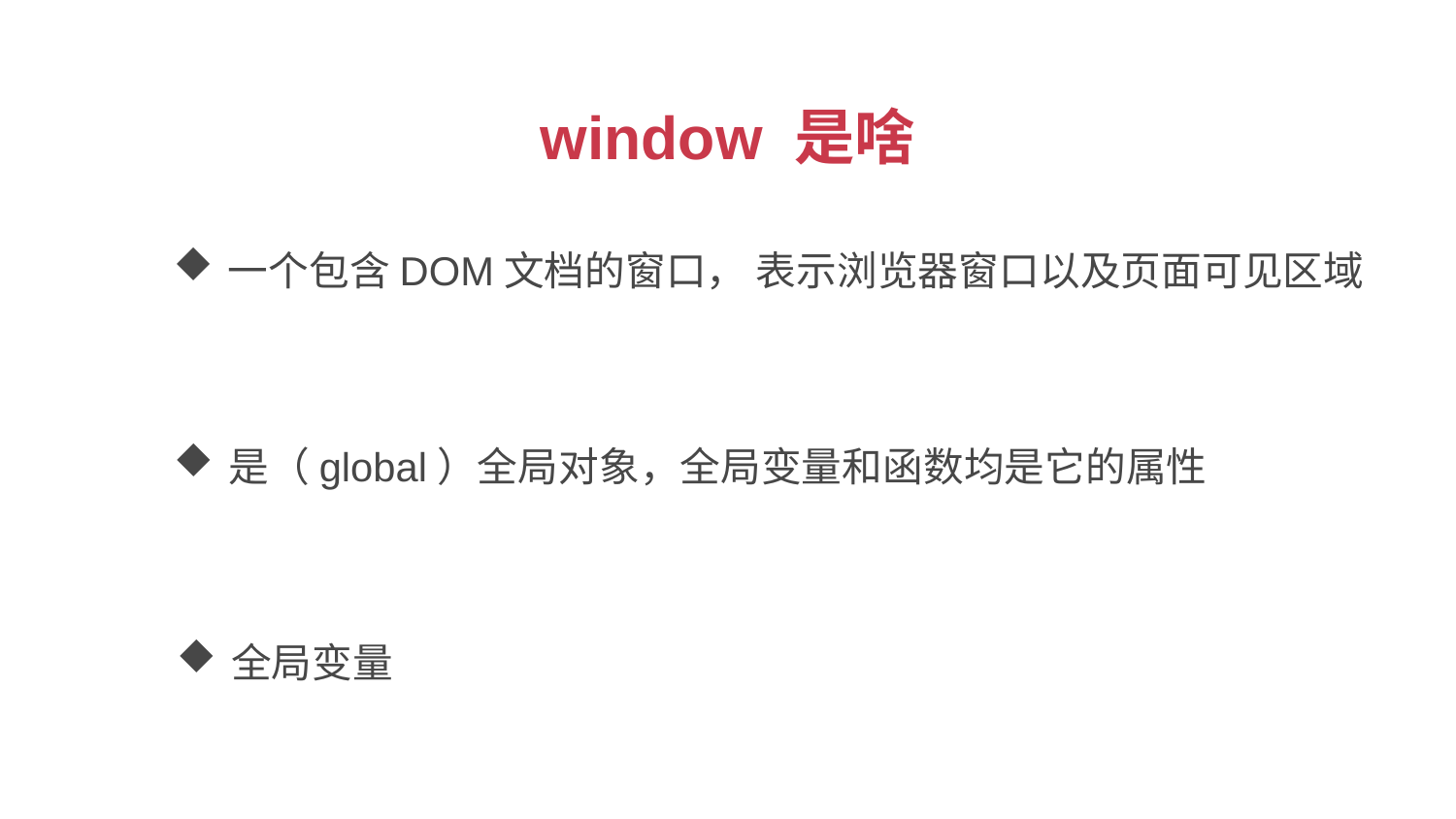

window 是啥
一个包含DOM文档的窗口， 表示浏览器窗口以及页面可见区域
是（global）全局对象，全局变量和函数均是它的属性
全局变量